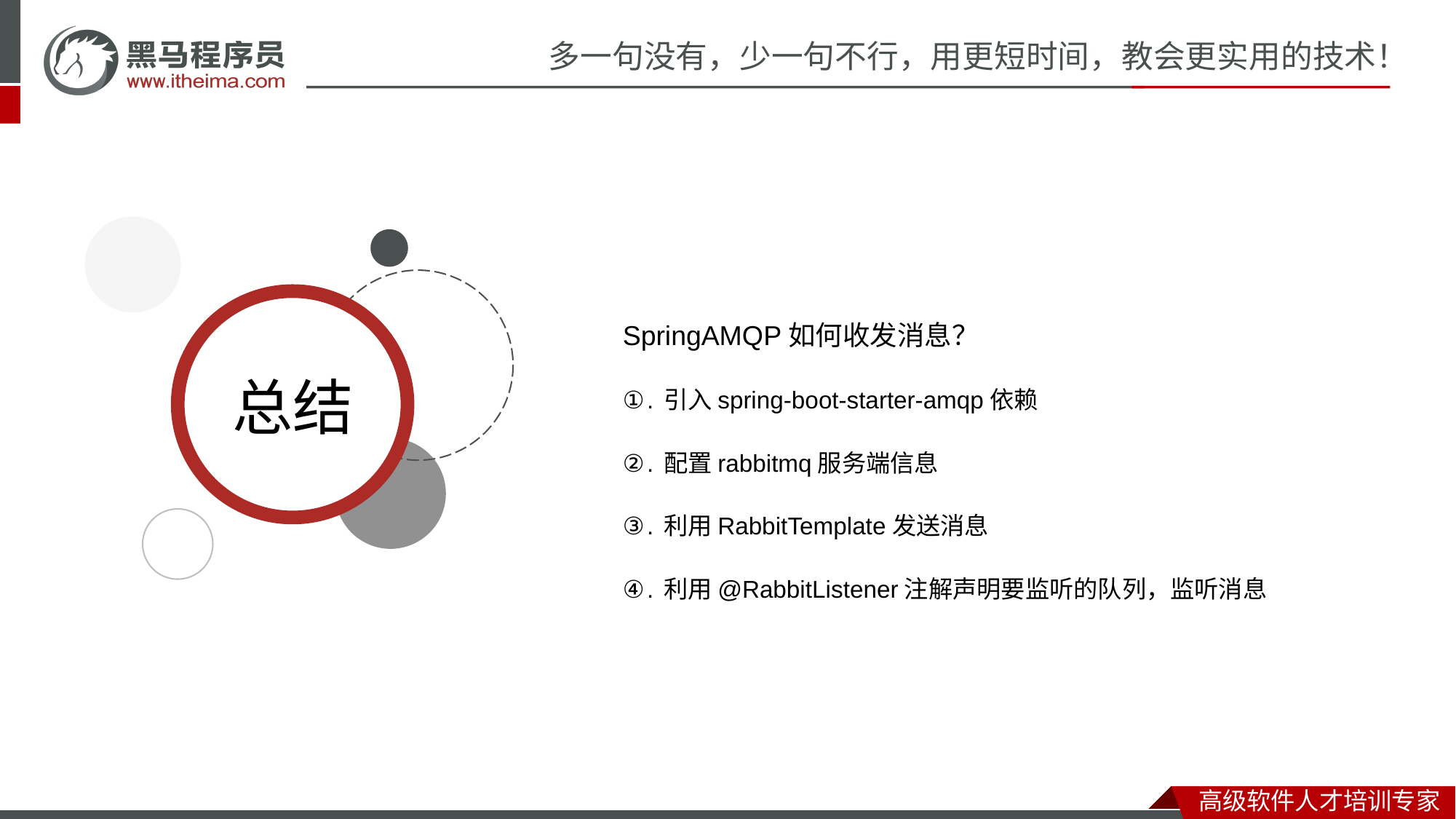

SpringAMQP如何收发消息？
引入spring-boot-starter-amqp依赖
配置rabbitmq服务端信息
利用RabbitTemplate发送消息
利用@RabbitListener注解声明要监听的队列，监听消息